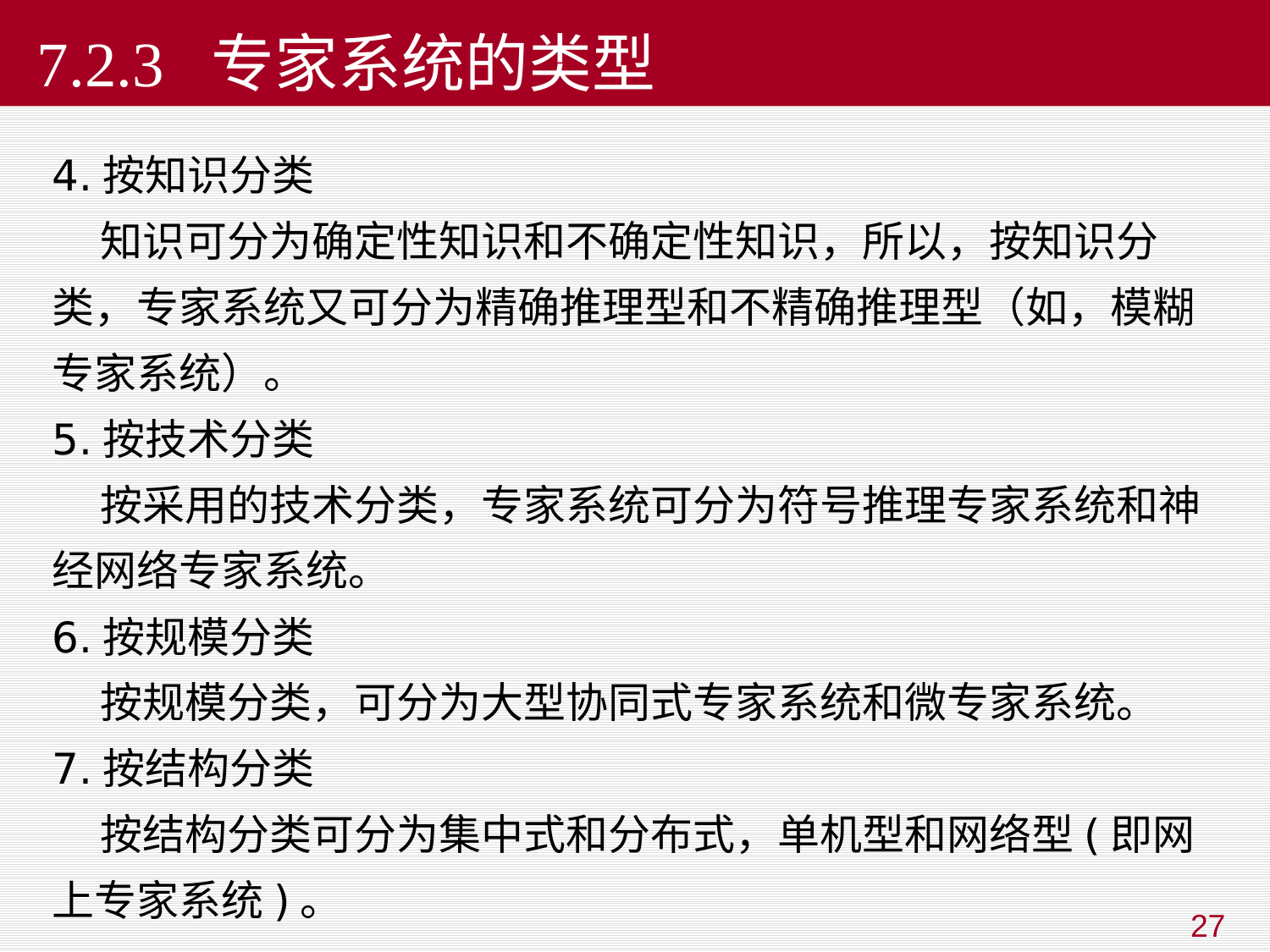

# 7.2.3  专家系统的类型
4.按知识分类
    知识可分为确定性知识和不确定性知识，所以，按知识分类，专家系统又可分为精确推理型和不精确推理型（如，模糊专家系统）。
5.按技术分类
    按采用的技术分类，专家系统可分为符号推理专家系统和神经网络专家系统。
6.按规模分类
    按规模分类，可分为大型协同式专家系统和微专家系统。
7.按结构分类
    按结构分类可分为集中式和分布式，单机型和网络型(即网上专家系统)。
27